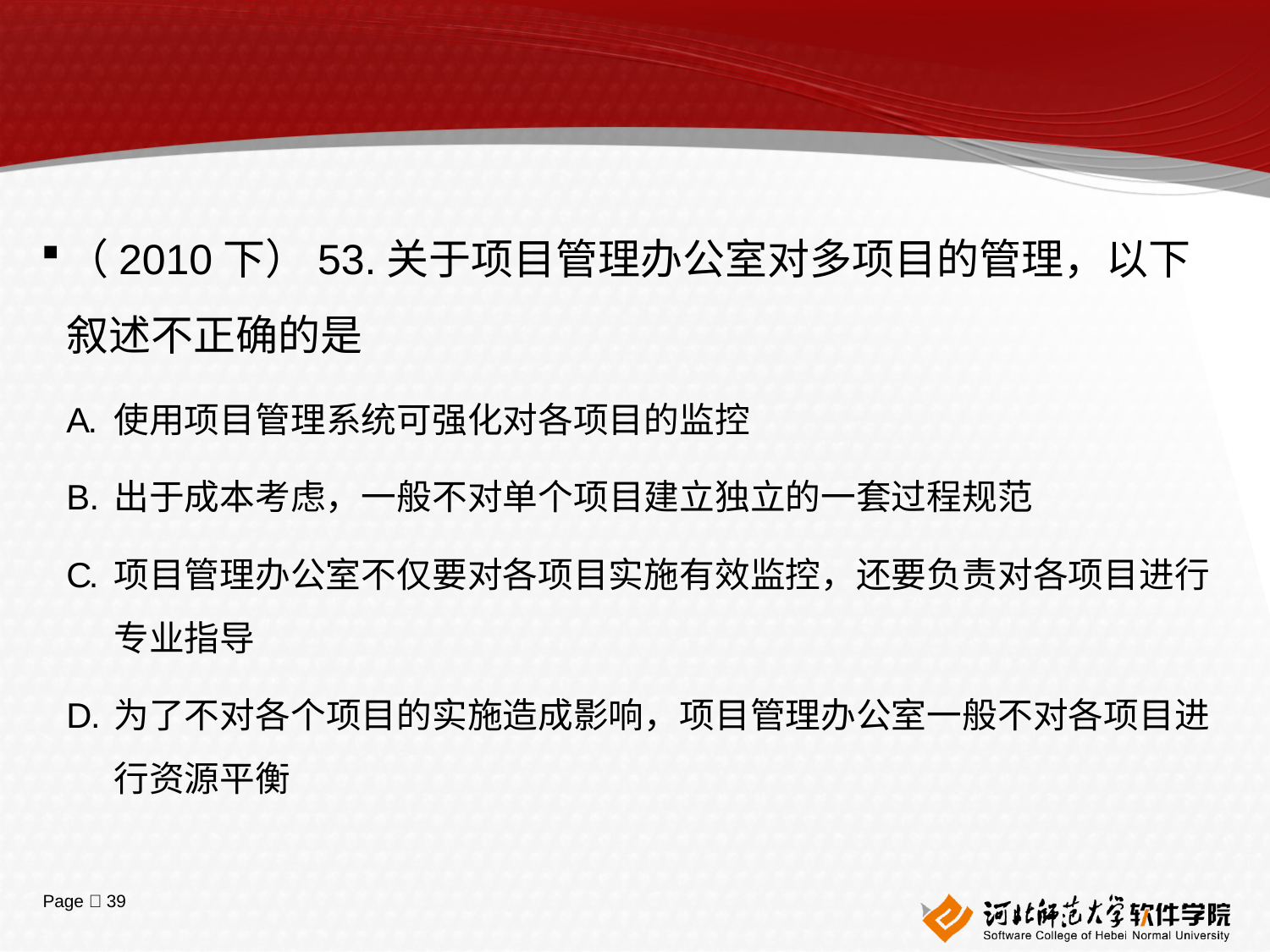

#
（2010下）53.关于项目管理办公室对多项目的管理，以下叙述不正确的是
使用项目管理系统可强化对各项目的监控
出于成本考虑，一般不对单个项目建立独立的一套过程规范
项目管理办公室不仅要对各项目实施有效监控，还要负责对各项目进行专业指导
为了不对各个项目的实施造成影响，项目管理办公室一般不对各项目进行资源平衡